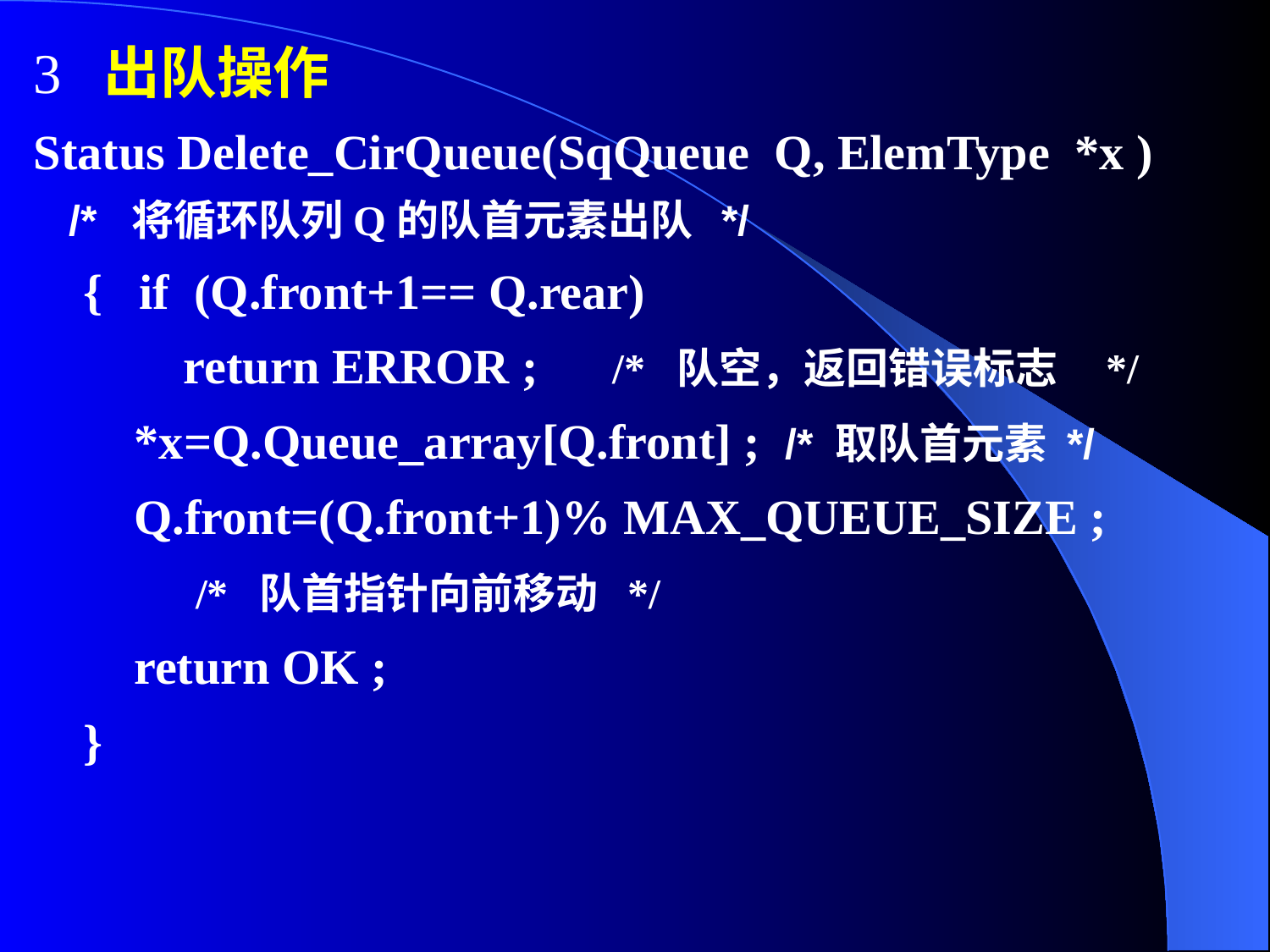

3  出队操作
Status Delete_CirQueue(SqQueue  Q, ElemType  *x )
   /*  将循环队列Q的队首元素出队  */
{   if  (Q.front+1== Q.rear)
return ERROR ;       /*  队空，返回错误标志    */
*x=Q.Queue_array[Q.front] ;  /* 取队首元素 */
Q.front=(Q.front+1)% MAX_QUEUE_SIZE ;
     /*  队首指针向前移动  */
return OK ;
}
#